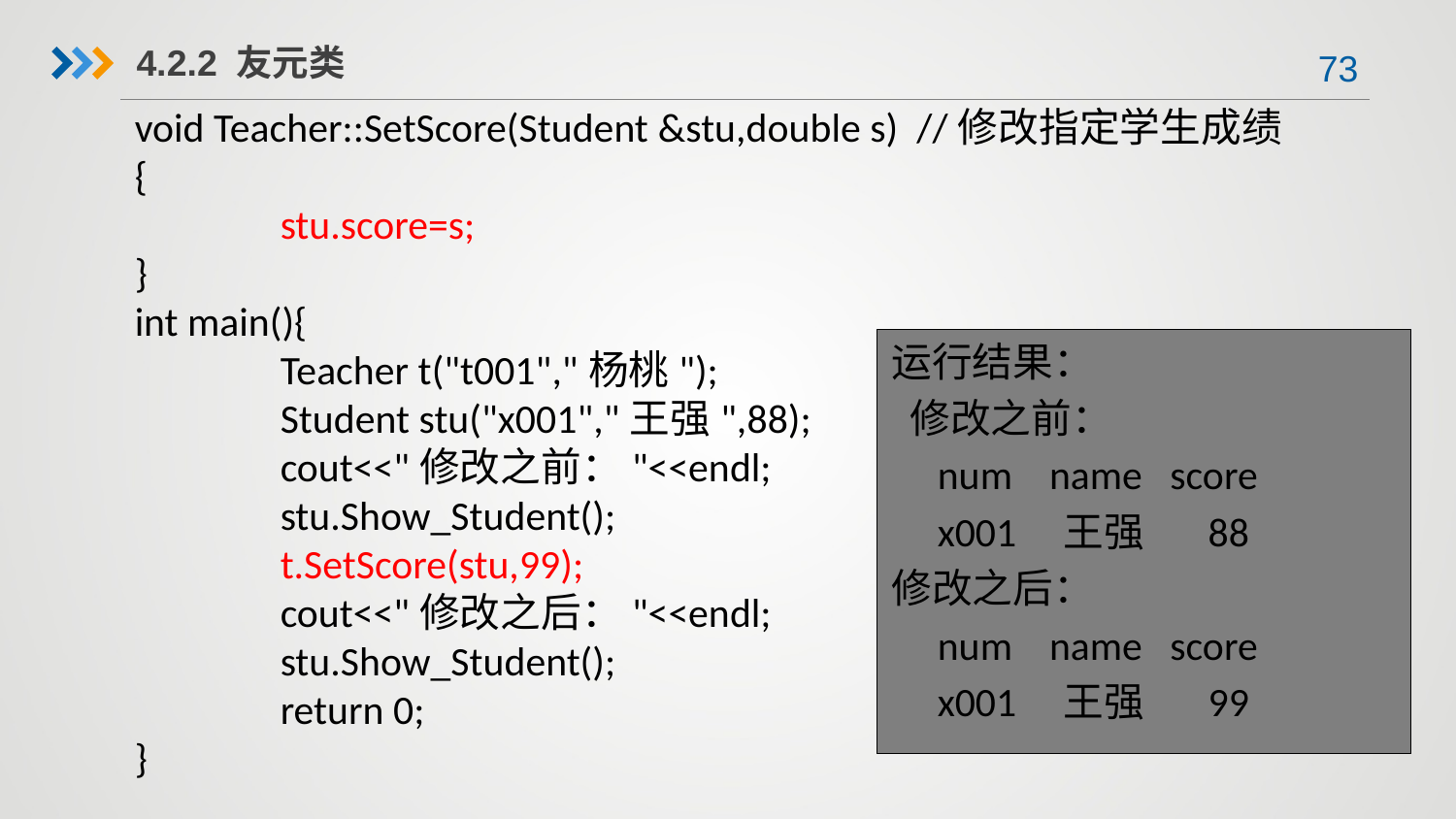

4.2.2 友元类
void Teacher::SetScore(Student &stu,double s)  //修改指定学生成绩
{
	stu.score=s;
}
int main(){
	Teacher t("t001","杨桃");
	Student stu("x001","王强",88);
	cout<<"修改之前："<<endl;
	stu.Show_Student();
	t.SetScore(stu,99);
	cout<<"修改之后："<<endl;
	stu.Show_Student();
	return 0;
}
运行结果：
 修改之前：
     num    name   score
     x001    王强      88
修改之后：
     num    name   score
     x001    王强      99